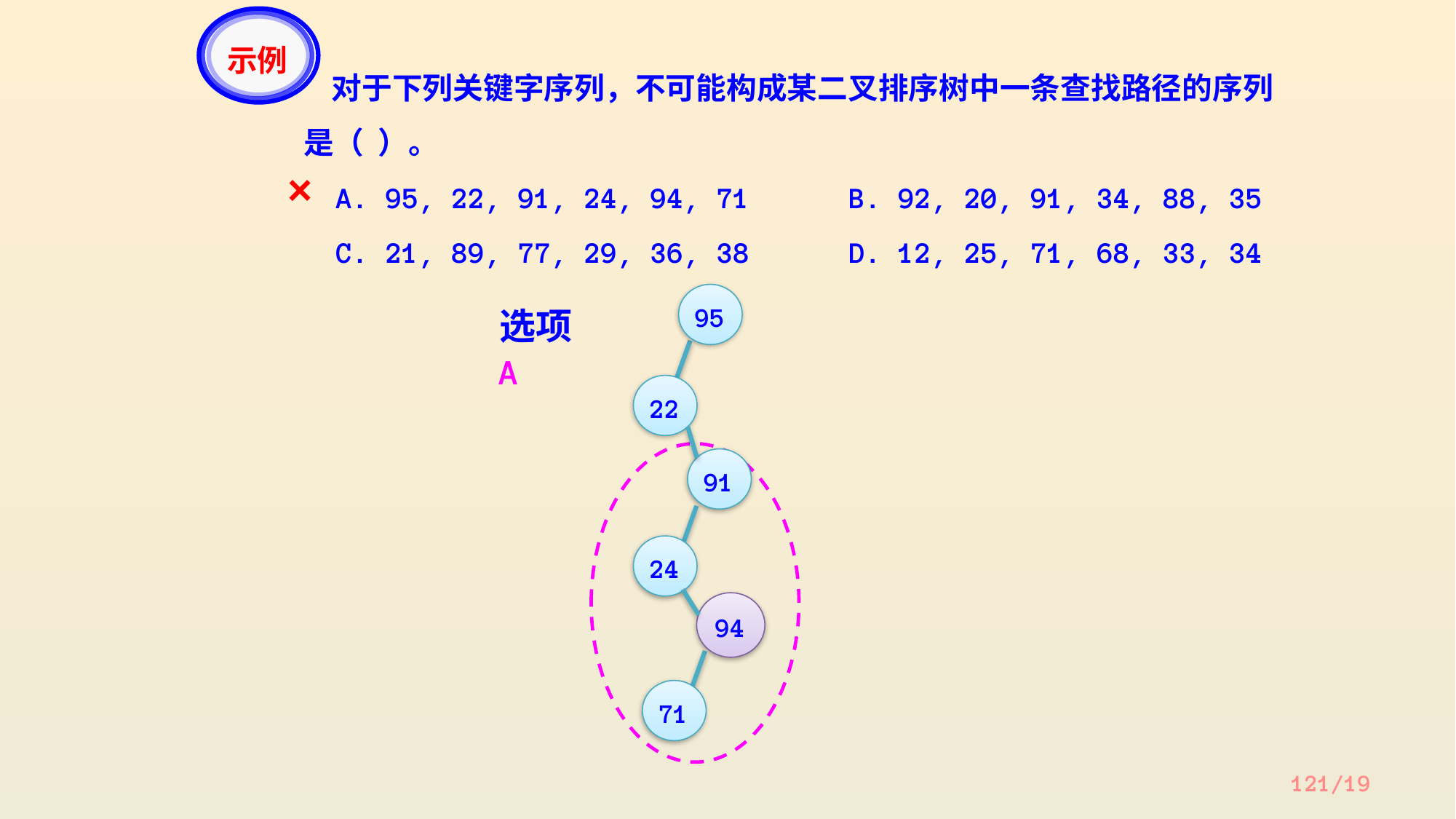

示例
   对于下列关键字序列，不可能构成某二叉排序树中一条查找路径的序列是（  ）。
  A. 95, 22, 91, 24, 94, 71	B. 92, 20, 91, 34, 88, 35
  C. 21, 89, 77, 29, 36, 38	D. 12, 25, 71, 68, 33, 34
×
95
选项A
22
91
24
94
71

121/19